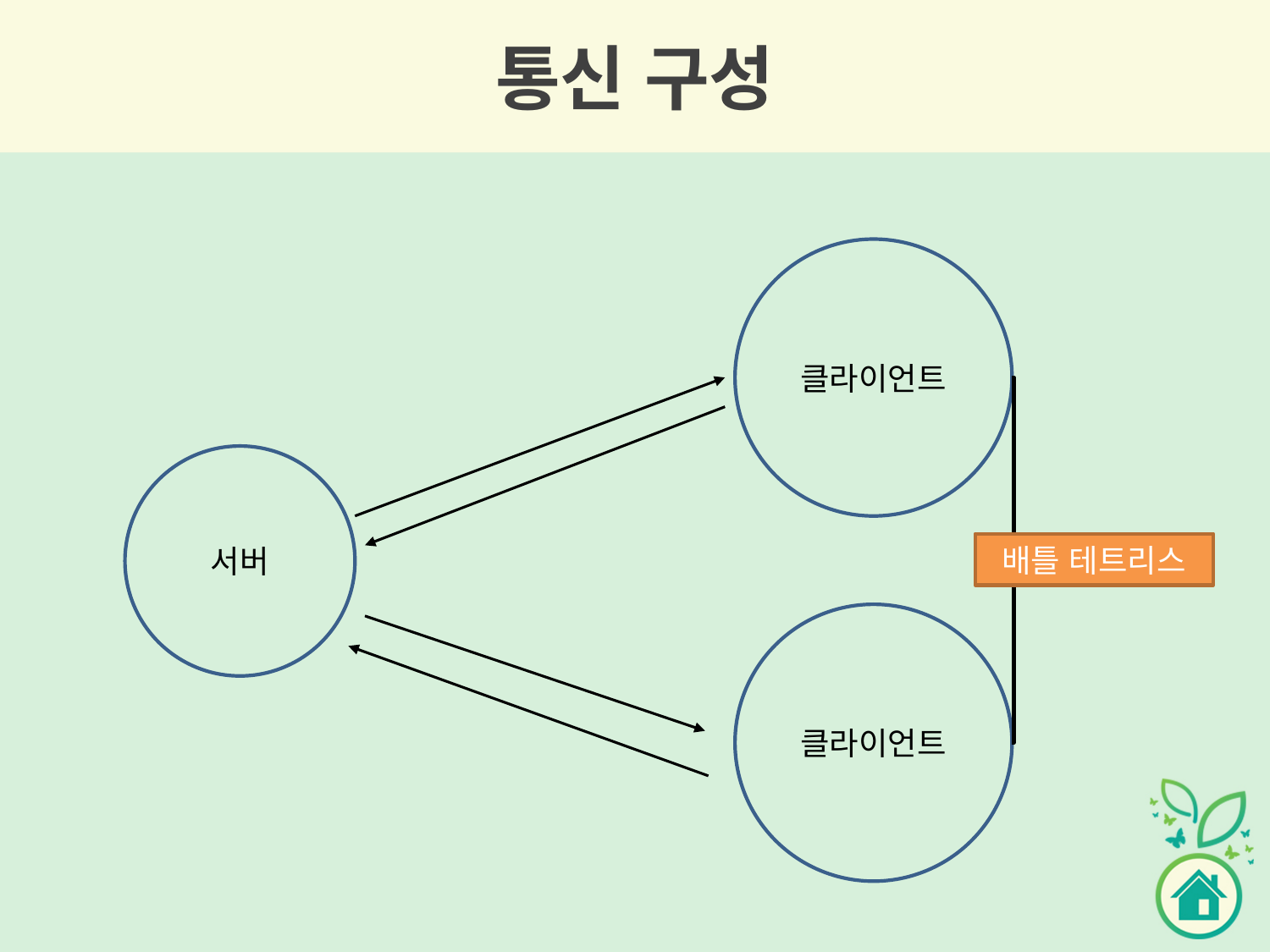

# 통신 구성
클라이언트
서버
배틀 테트리스
클라이언트